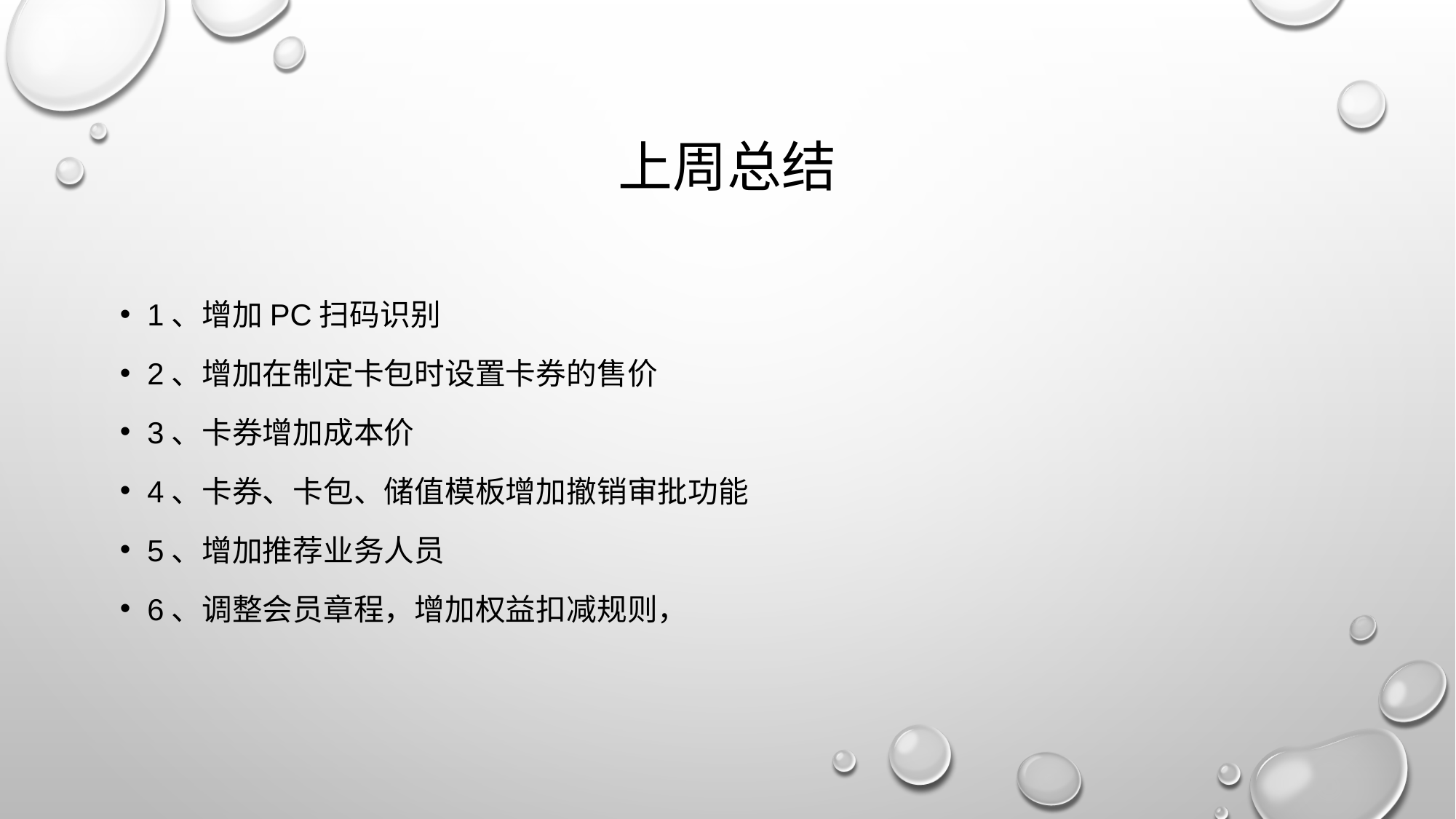

# 上周总结
1、增加Pc扫码识别
2、增加在制定卡包时设置卡券的售价
3、卡券增加成本价
4、卡券、卡包、储值模板增加撤销审批功能
5、增加推荐业务人员
6、调整会员章程，增加权益扣减规则，